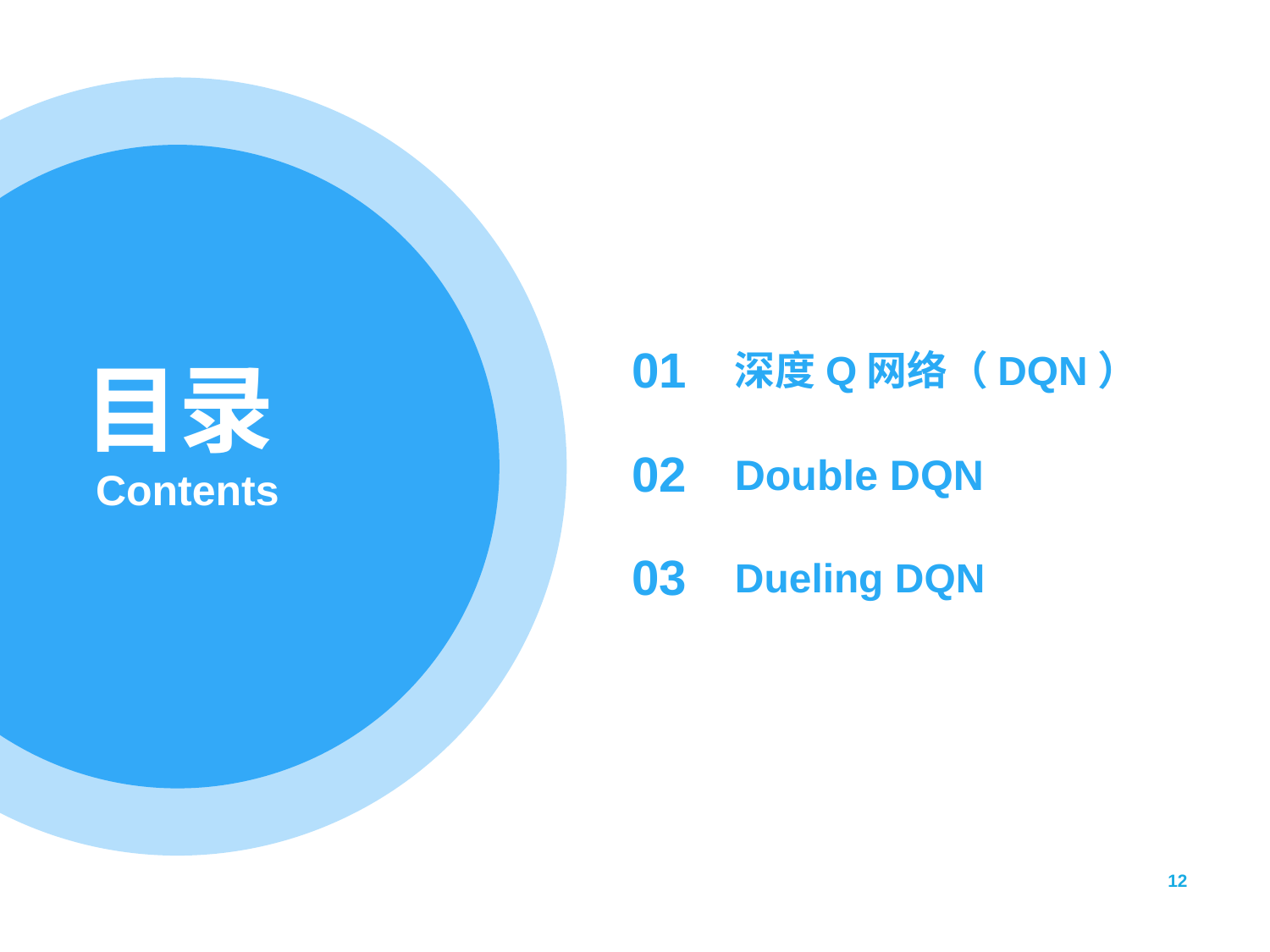

01
深度Q网络（DQN）
02
Double DQN
03
Dueling DQN
12